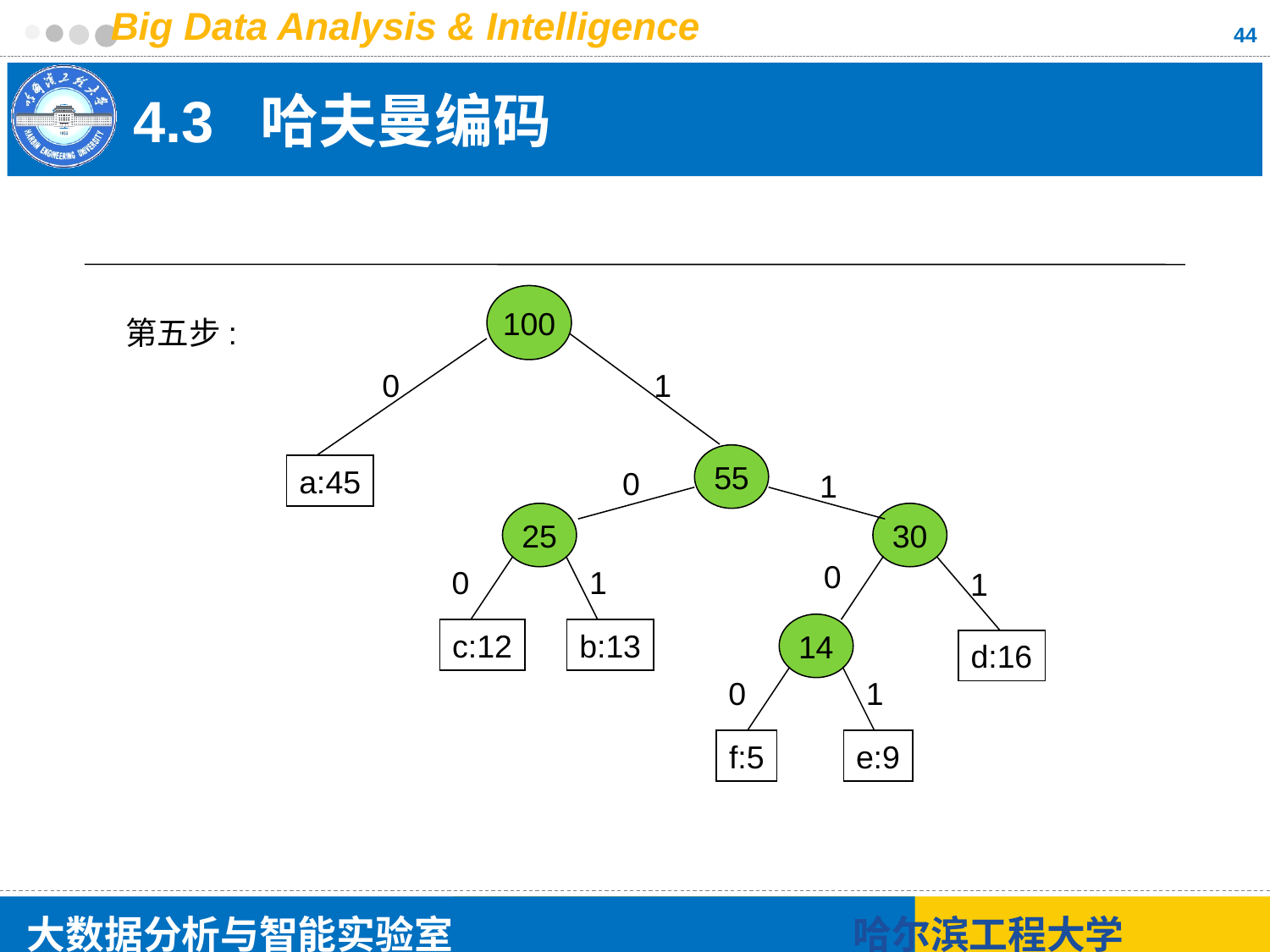

44
# 4.3  哈夫曼编码

100

0
1
55
a:45
0
1

25
0

1
c:12
b:13
30

1
d:16
0
14
0

1
f:5
e:9
第五步: